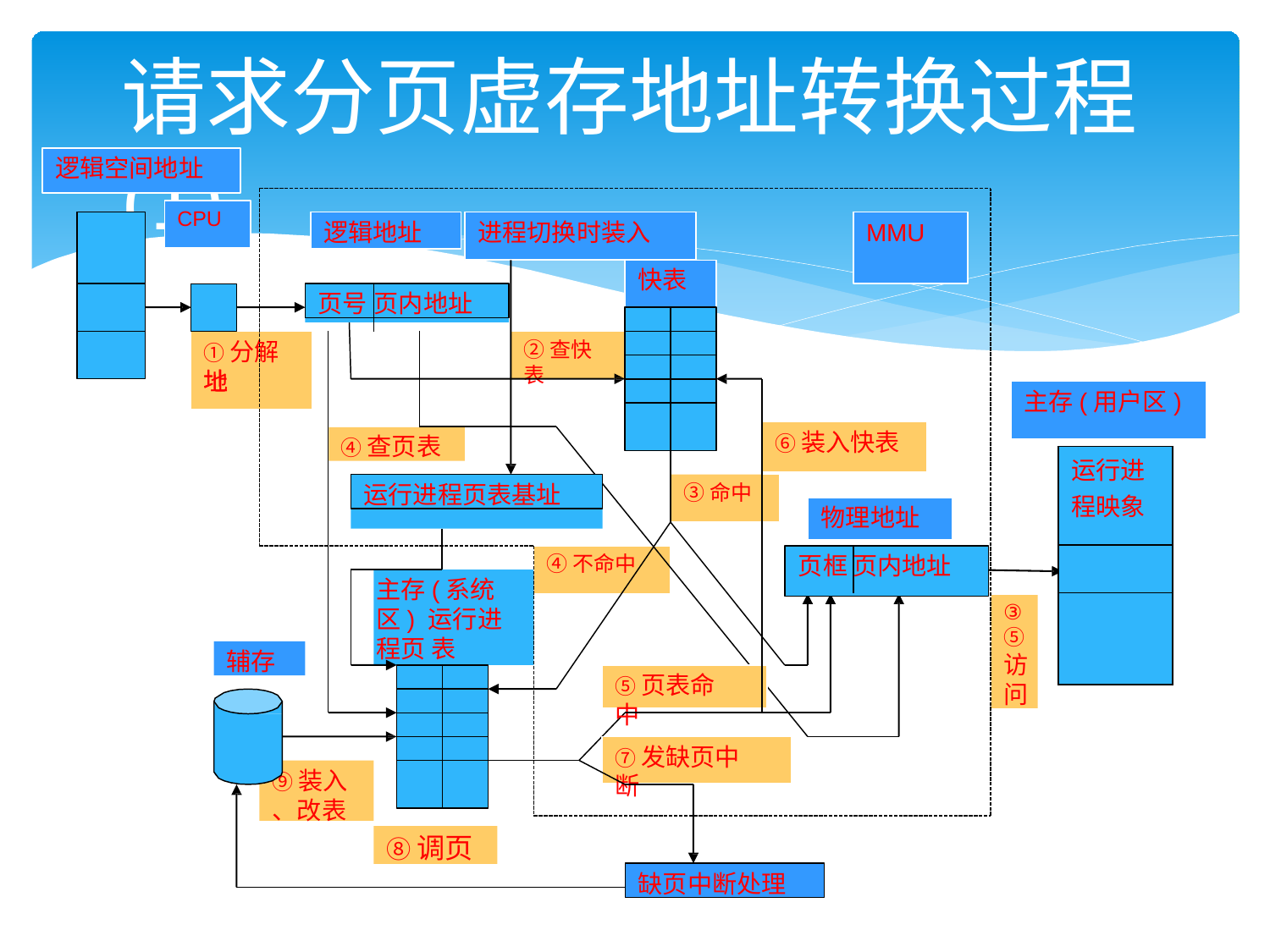

# 请求分页虚存地址转换过程(1)

逻辑空间地址

CPU

逻辑地址
进程切换时装入
MMU

快表

页号
页内地址

①分解地
②查快表

址

主存(用户区)

⑥装入快表

④查页表
| 运行进 程映象 |
| --- |
|  |
|  |

运行进程页表基址

③命中

物理地址
页框页内地址

④不命中

主存(系统区) 运行进程页 表

③
⑤  访 问
辅存

⑤页表命中

⑦发缺页中断

⑨装入
、改表

⑧调页
缺页中断处理